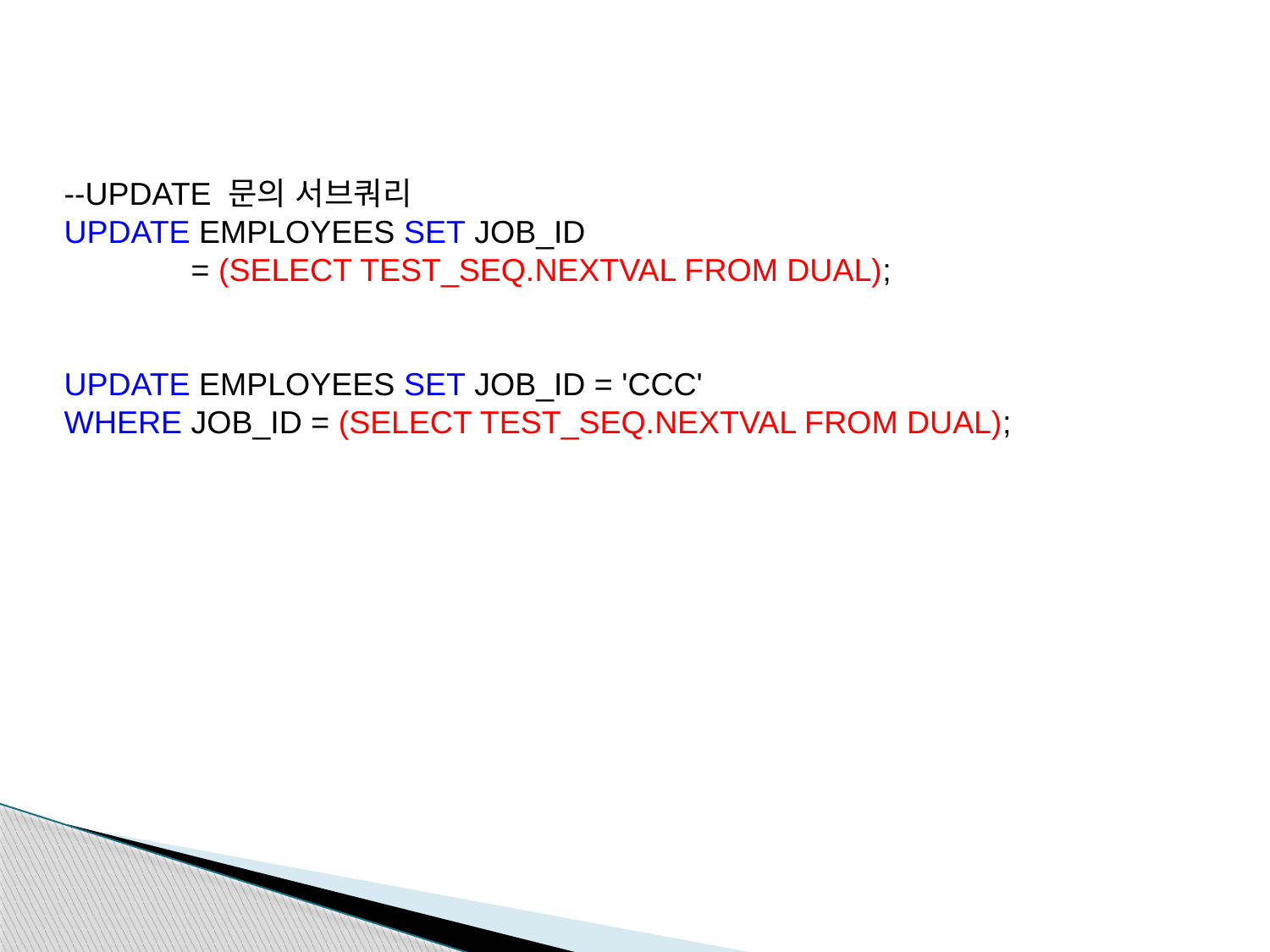

--UPDATE 문의 서브쿼리
UPDATE EMPLOYEES SET JOB_ID
	= (SELECT TEST_SEQ.NEXTVAL FROM DUAL);

UPDATE EMPLOYEES SET JOB_ID = 'CCC'
WHERE JOB_ID = (SELECT TEST_SEQ.NEXTVAL FROM DUAL);